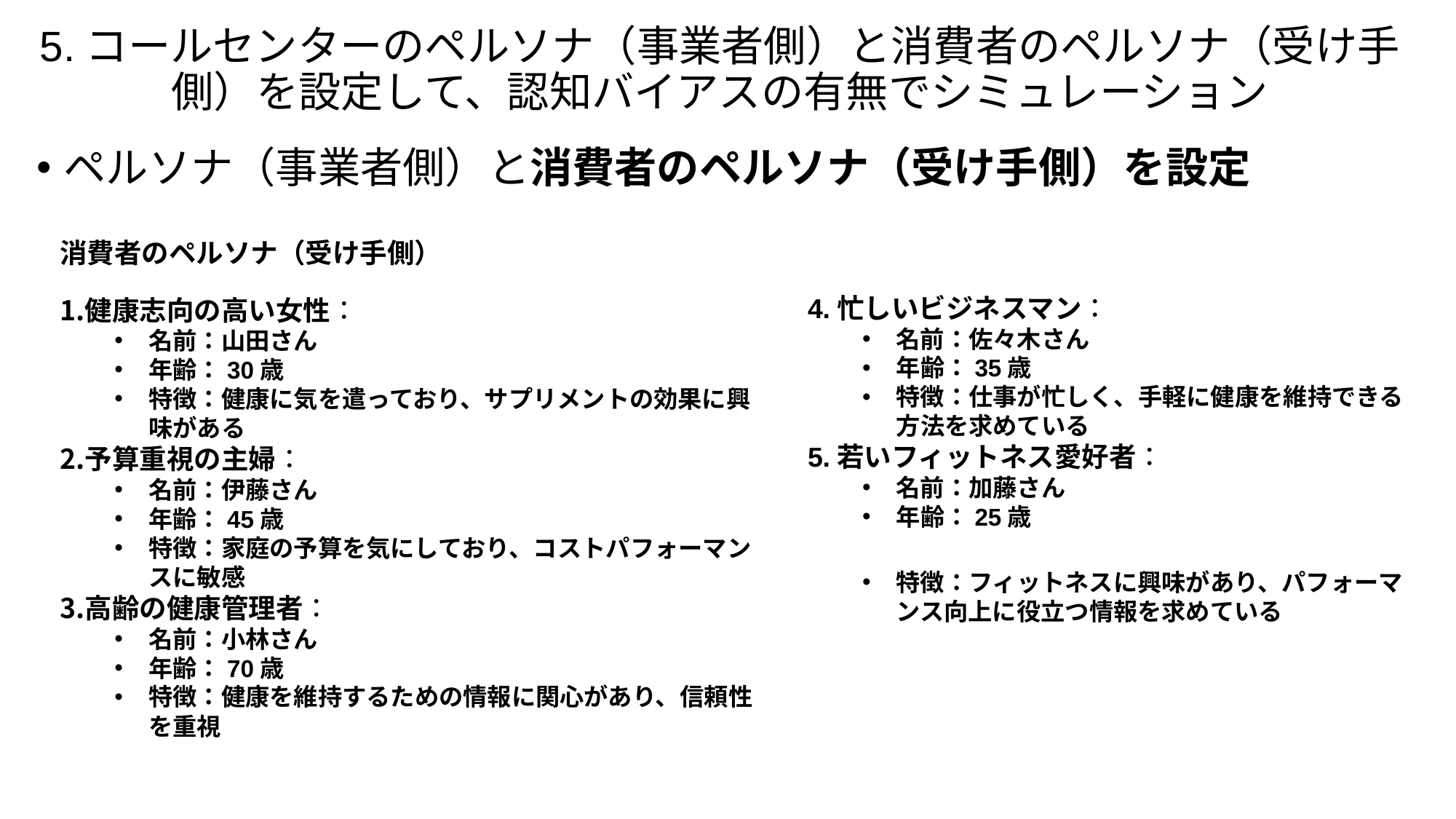

# 5.コールセンターのペルソナ（事業者側）と消費者のペルソナ（受け手側）を設定して、認知バイアスの有無でシミュレーション
ペルソナ（事業者側）と消費者のペルソナ（受け手側）を設定

消費者のペルソナ（受け手側）
健康志向の高い女性：
名前：山田さん
年齢：30歳
特徴：健康に気を遣っており、サプリメントの効果に興味がある
予算重視の主婦：
名前：伊藤さん
年齢：45歳
特徴：家庭の予算を気にしており、コストパフォーマンスに敏感
高齢の健康管理者：
名前：小林さん
年齢：70歳
特徴：健康を維持するための情報に関心があり、信頼性を重視
4.忙しいビジネスマン：
名前：佐々木さん
年齢：35歳
特徴：仕事が忙しく、手軽に健康を維持できる方法を求めている
5.若いフィットネス愛好者：
名前：加藤さん
年齢：25歳
特徴：フィットネスに興味があり、パフォーマンス向上に役立つ情報を求めている